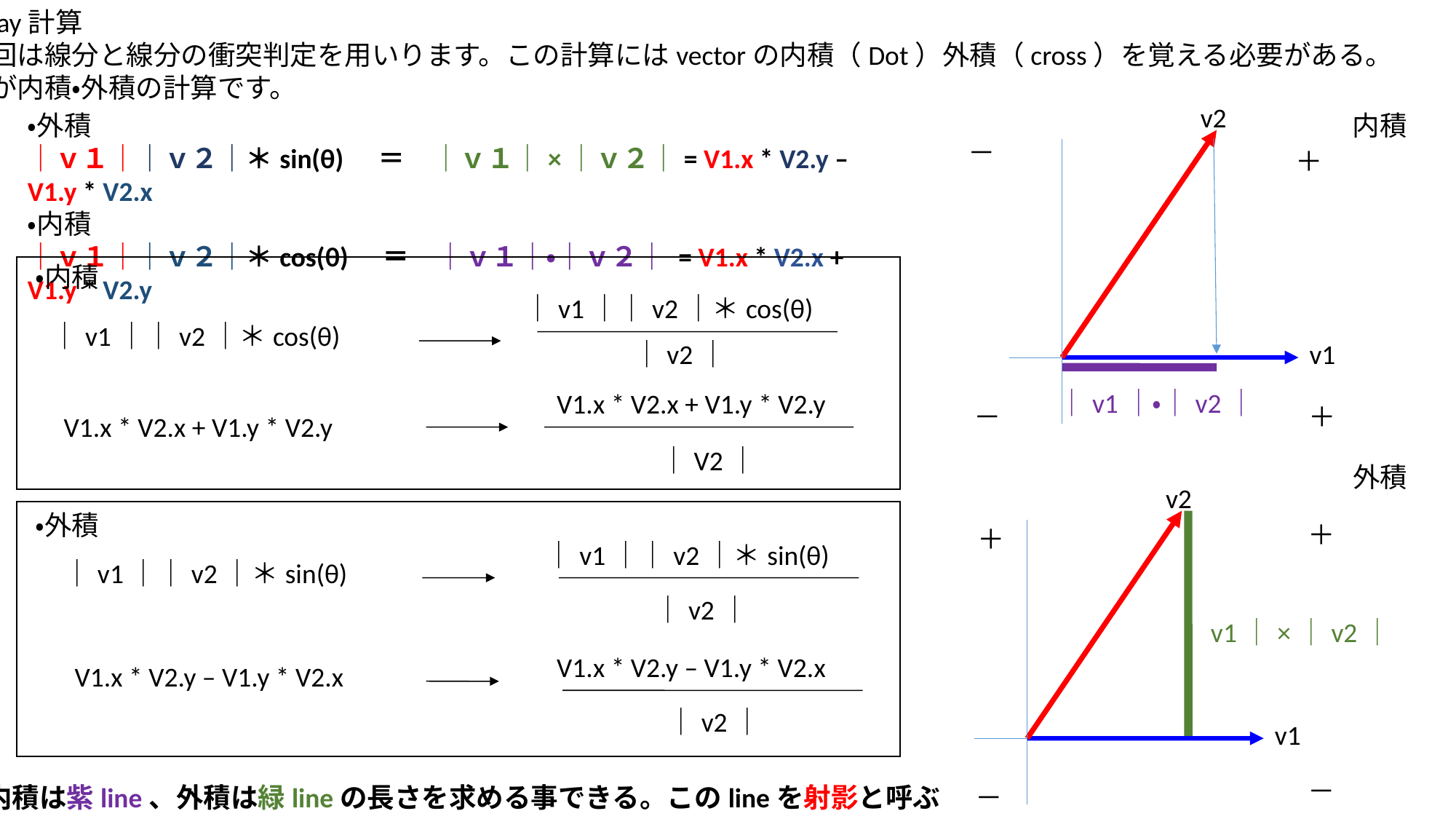

・2DRay計算
　今回は線分と線分の衝突判定を用いります。この計算にはvectorの内積（Dot）外積（cross）を覚える必要がある。
下記が内積・外積の計算です。
v2
・外積
｜ｖ１｜｜ｖ２｜＊sin(θ)　＝　｜ｖ１｜×｜ｖ２｜= V1.x * V2.y – V1.y * V2.x
・内積
｜ｖ１｜｜ｖ２｜＊cos(θ)　＝　｜ｖ１｜・｜ｖ２｜ = V1.x * V2.x + V1.y * V2.y

内積
－

＋
・内積

｜v1｜｜v2｜＊cos(θ)
｜v1｜｜v2｜＊cos(θ)

｜v2｜
v1

｜v1｜・｜v2｜
V1.x * V2.x + V1.y * V2.y
－
＋
V1.x * V2.x + V1.y * V2.y

｜V2｜
外積
v2

・外積

＋
＋
｜v1｜｜v2｜＊sin(θ)
｜v1｜｜v2｜＊sin(θ)

｜v2｜
｜v1｜×｜v2｜
V1.x * V2.y – V1.y * V2.x
V1.x * V2.y – V1.y * V2.x

｜v2｜
v1

－
内積は紫line、外積は緑lineの長さを求める事できる。このlineを射影と呼ぶ
－